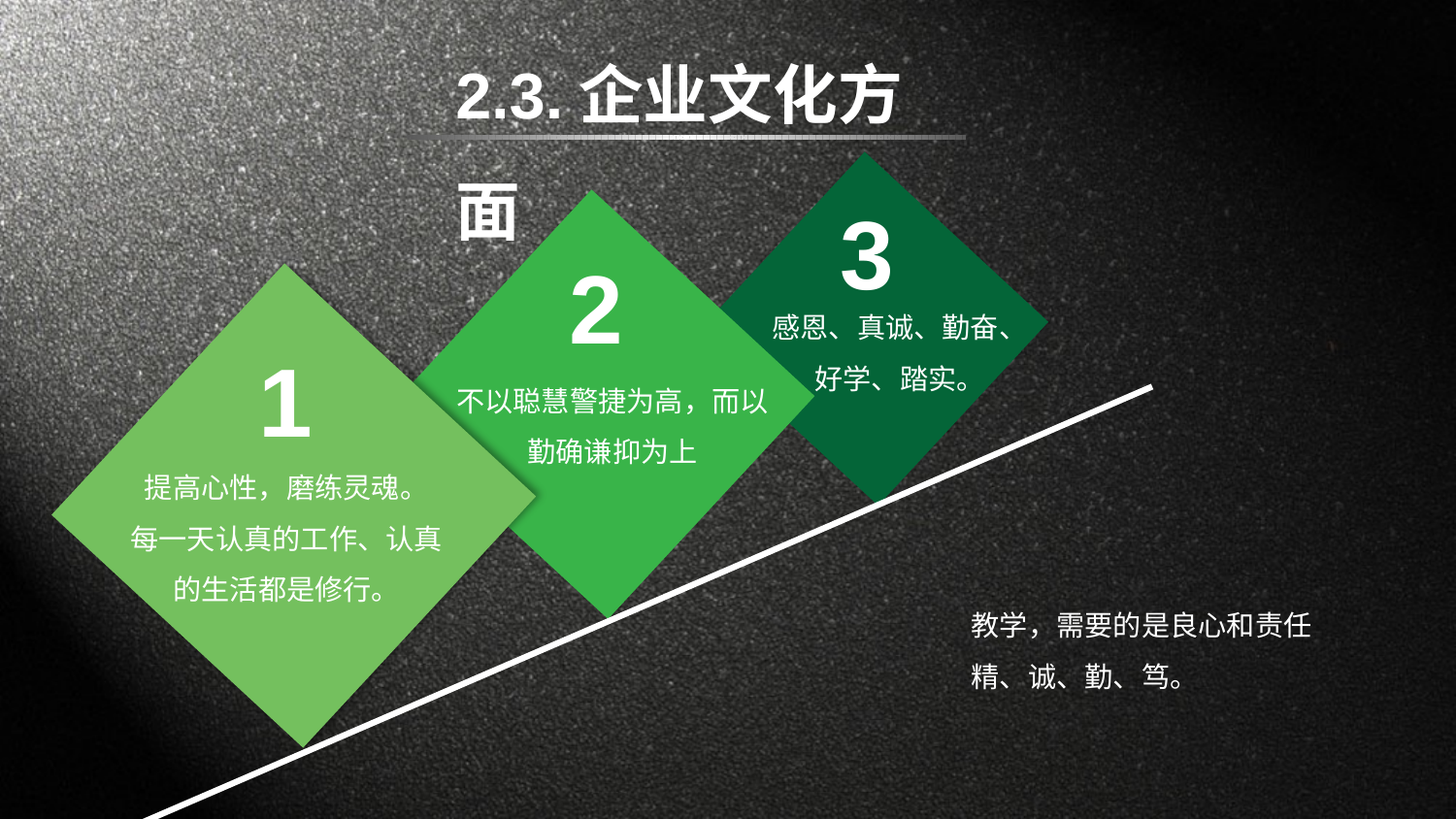

2.3.企业文化方面

3
感恩、真诚、勤奋、
好学、踏实。

2
不以聪慧警捷为高，而以勤确谦抑为上

1
提高心性，磨练灵魂。
每一天认真的工作、认真的生活都是修行。

教学，需要的是良心和责任
精、诚、勤、笃。